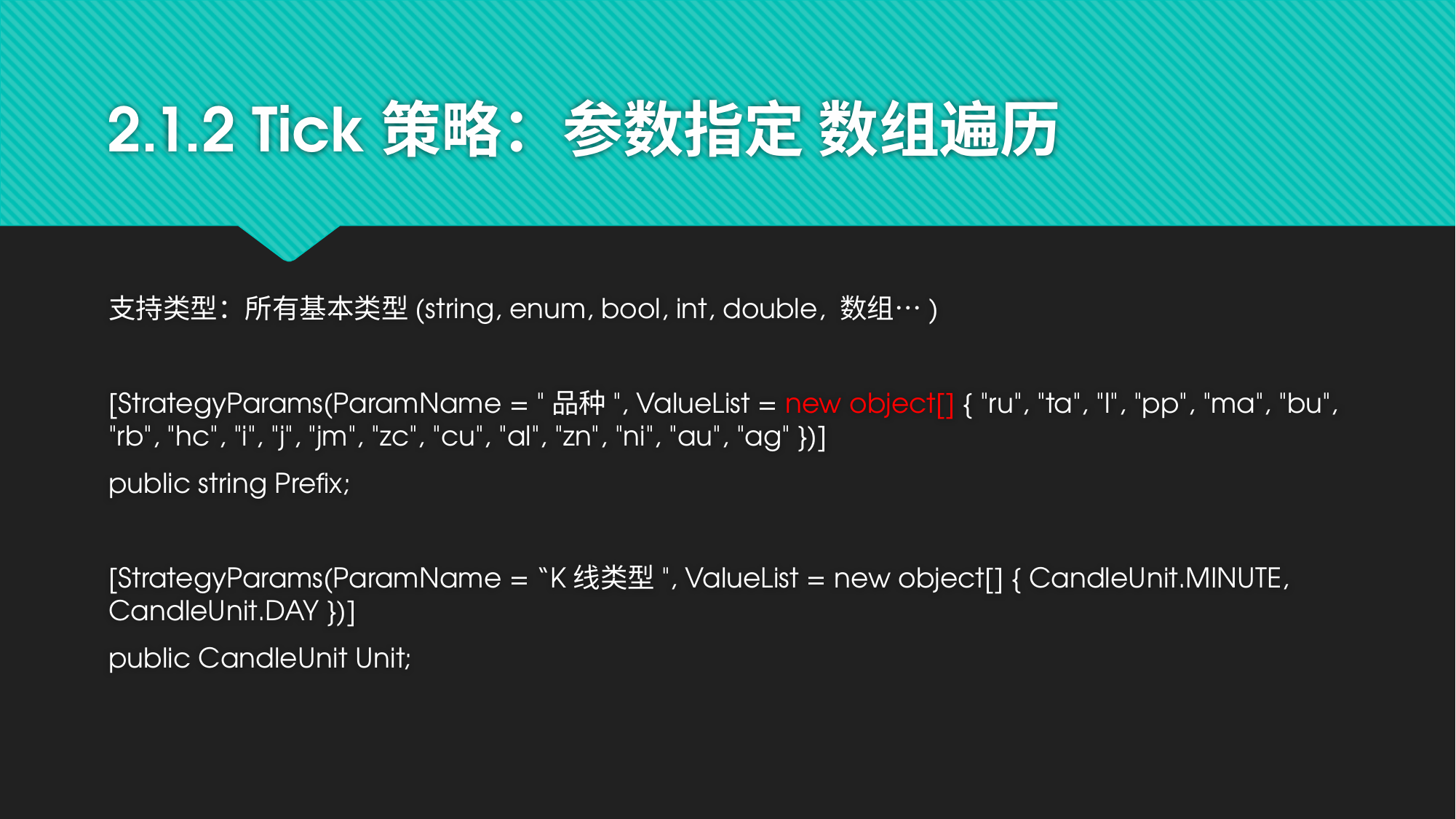

# 2.1.2 Tick策略：参数指定 数组遍历
支持类型：所有基本类型(string, enum, bool, int, double, 数组…)

[StrategyParams(ParamName = "品种", ValueList = new object[] { "ru", "ta", "l", "pp", "ma", "bu", "rb", "hc", "i", "j", "jm", "zc", "cu", "al", "zn", "ni", "au", "ag" })]
public string Prefix;

[StrategyParams(ParamName = “K线类型", ValueList = new object[] { CandleUnit.MINUTE, CandleUnit.DAY })]
public CandleUnit Unit;